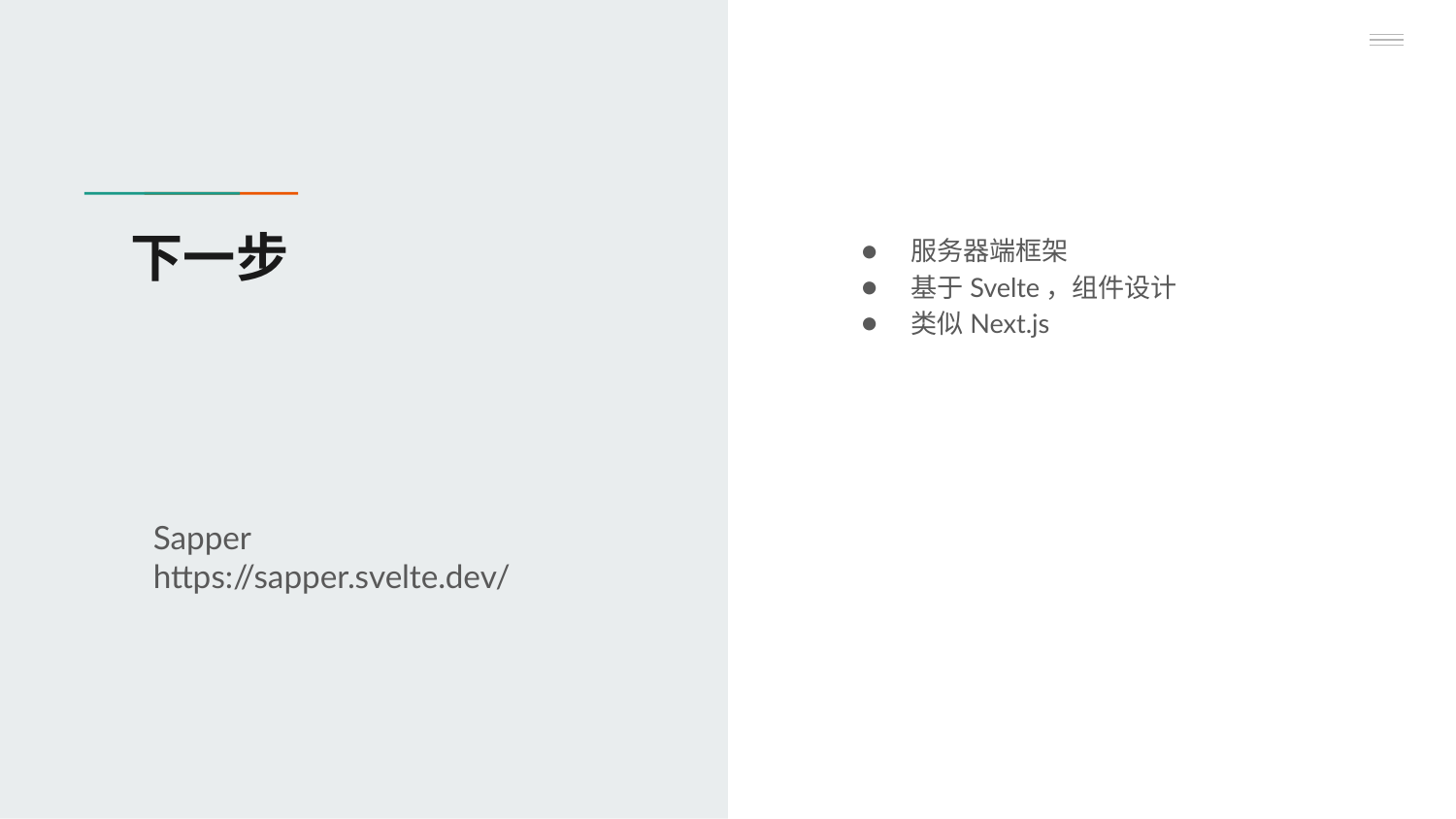

# 下一步
服务器端框架
基于Svelte，组件设计
类似Next.js
Sapper
https://sapper.svelte.dev/